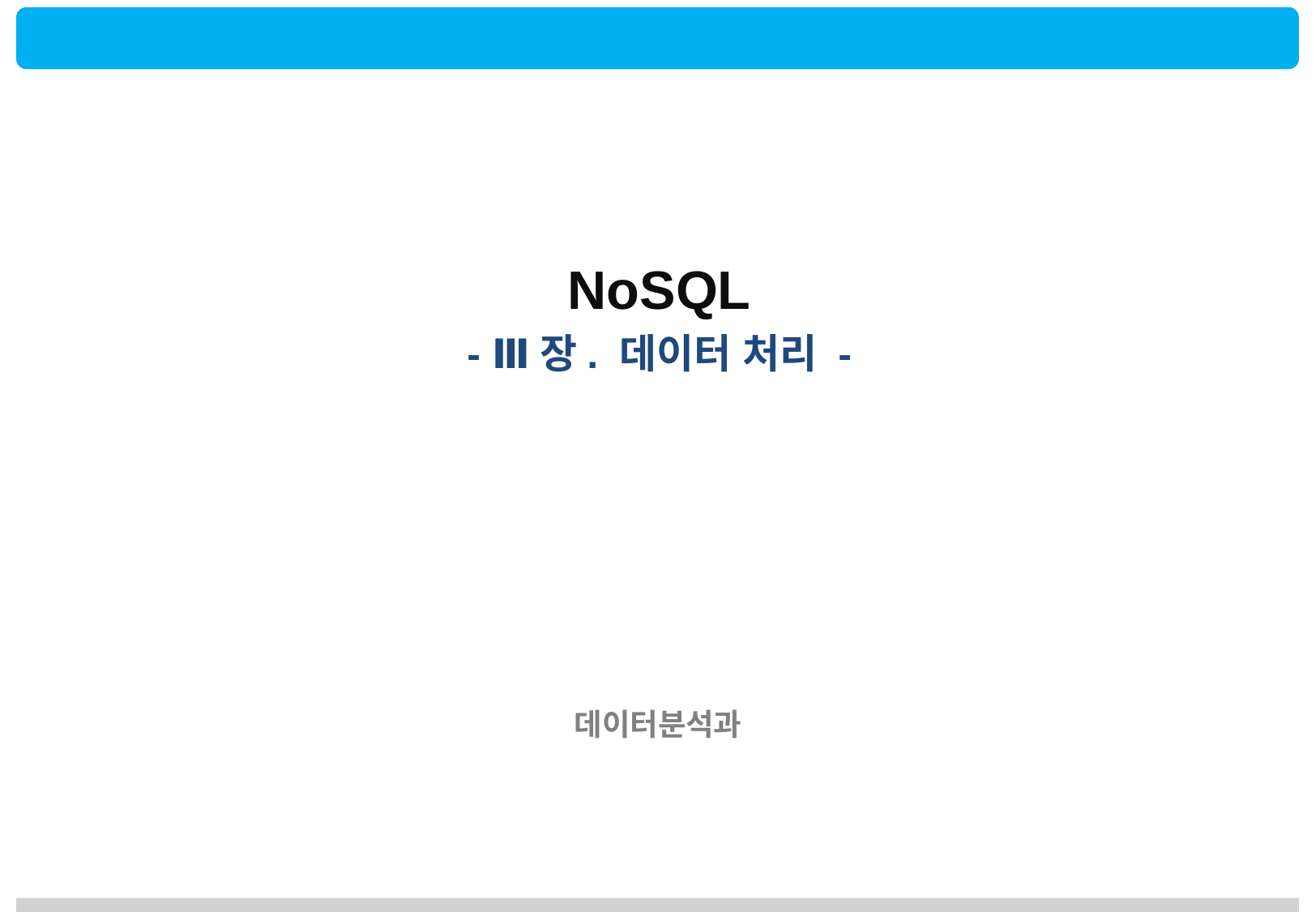

NoSQL
- Ⅲ장. 데이터 처리 -
데이터분석과